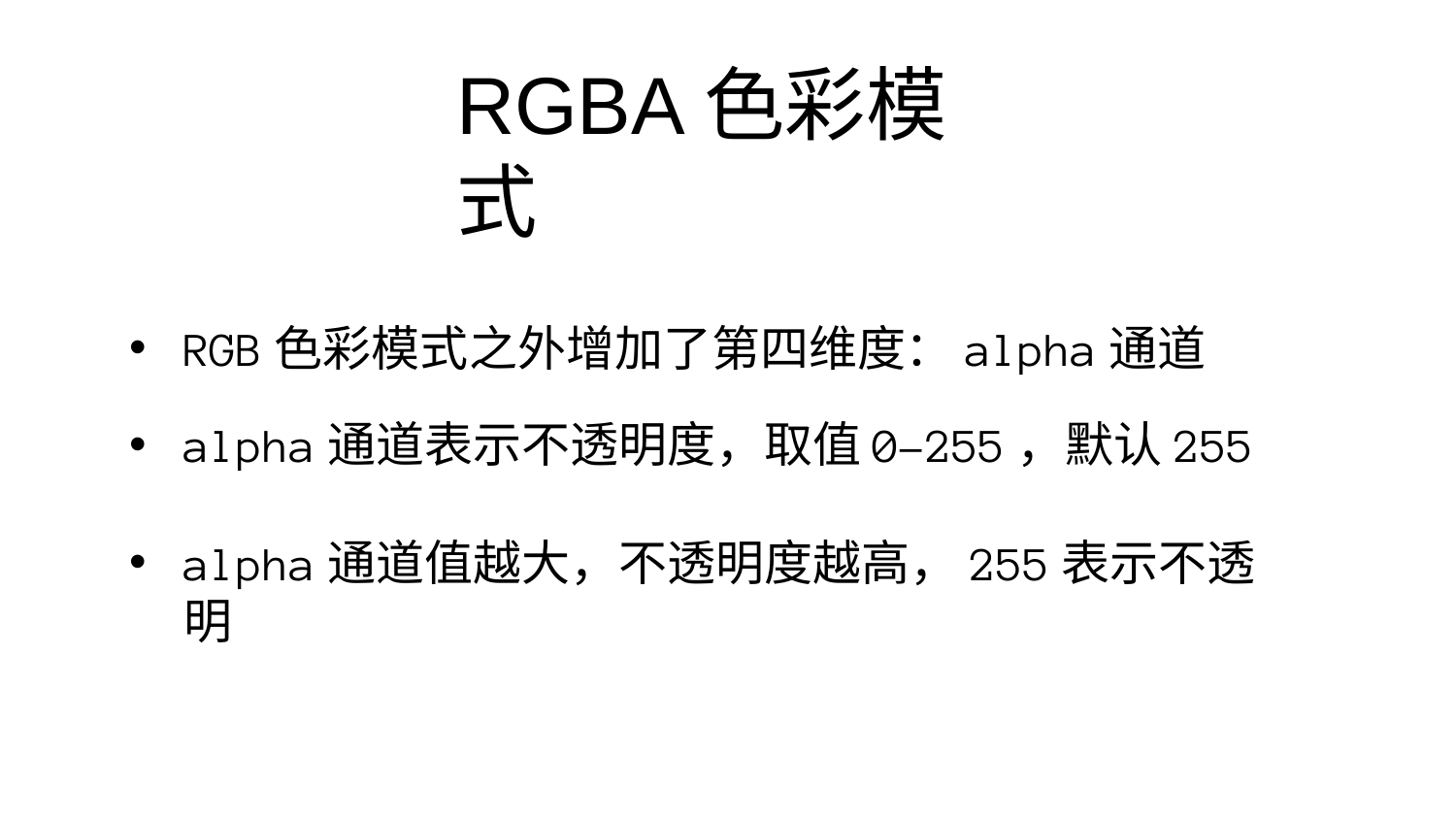

# RGBA色彩模式
RGB色彩模式之外增加了第四维度：alpha通道

alpha通道表示不透明度，取值0-255，默认255

alpha通道值越大，不透明度越高，255表示不透明